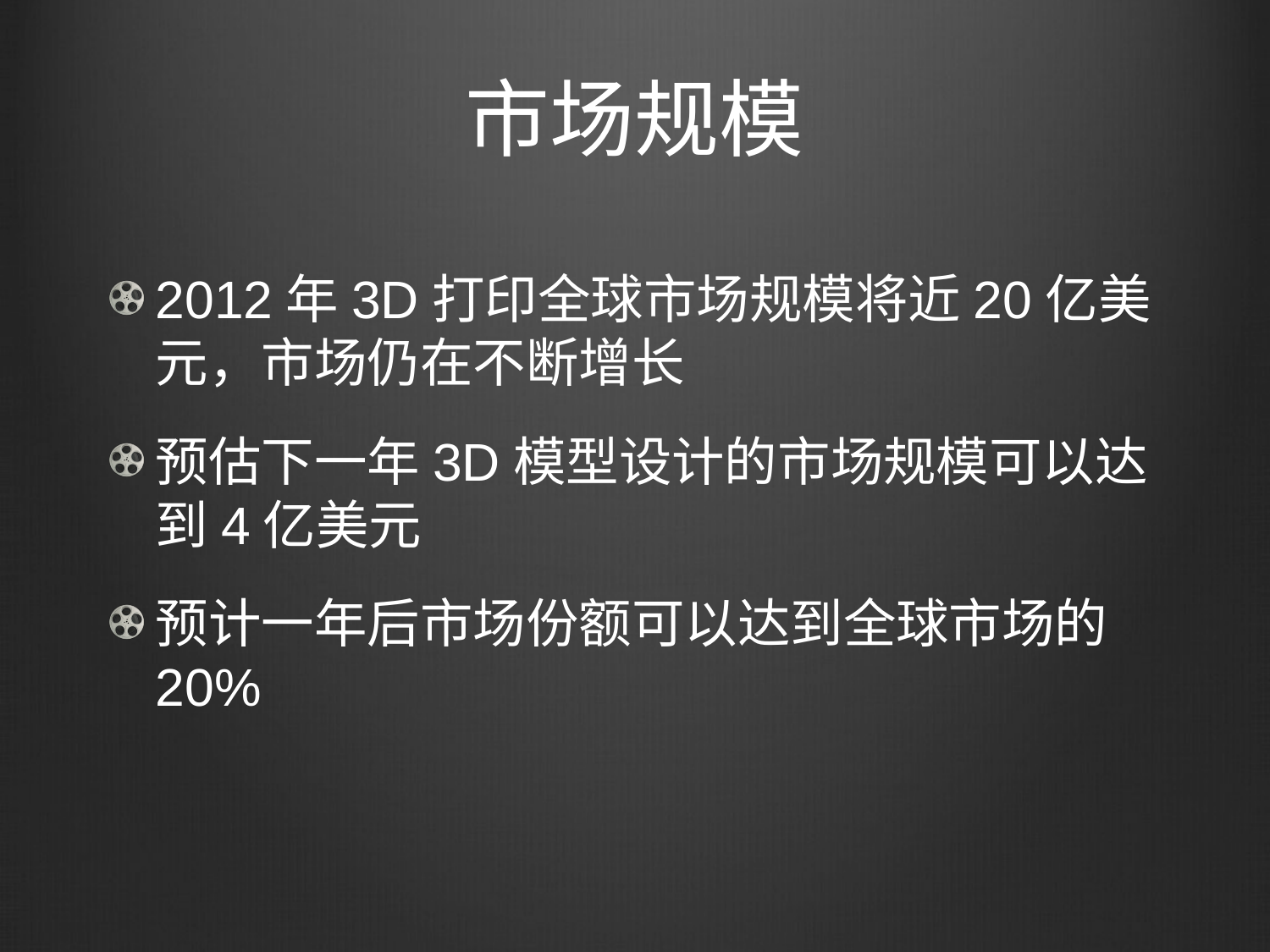

# 市场规模
2012年3D打印全球市场规模将近20亿美元，市场仍在不断增长
预估下一年3D模型设计的市场规模可以达到4亿美元
预计一年后市场份额可以达到全球市场的20%